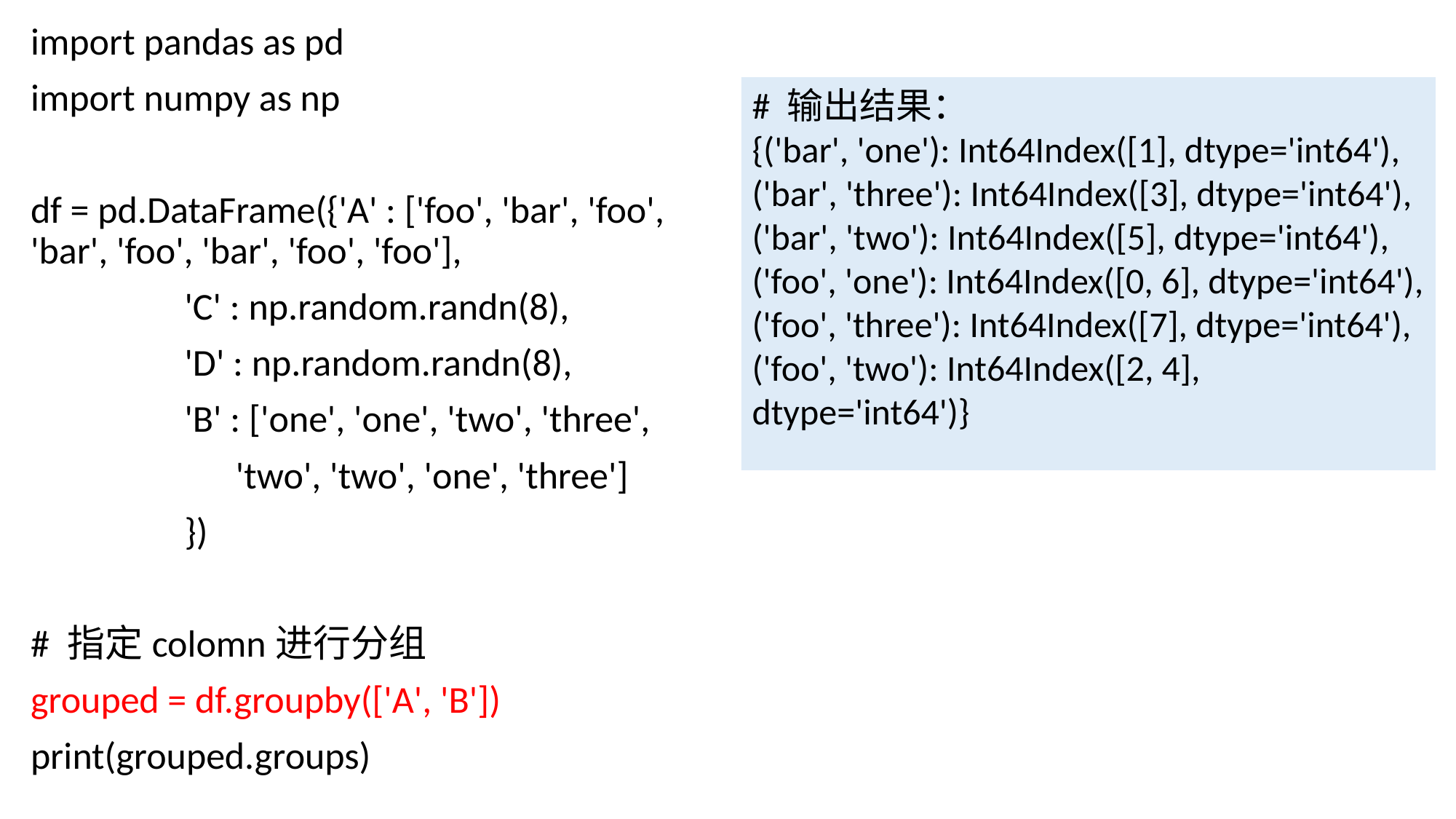

import pandas as pd
import numpy as np

df = pd.DataFrame({'A' : ['foo', 'bar', 'foo', 'bar', 'foo', 'bar', 'foo', 'foo'],
                  'C' : np.random.randn(8),
                  'D' : np.random.randn(8),
                  'B' : ['one', 'one', 'two', 'three',
                        'two', 'two', 'one', 'three']
                  })

# 指定colomn进行分组
grouped = df.groupby(['A', 'B'])
print(grouped.groups)
# 输出结果：
{('bar', 'one'): Int64Index([1], dtype='int64'), ('bar', 'three'): Int64Index([3], dtype='int64'), ('bar', 'two'): Int64Index([5], dtype='int64'), ('foo', 'one'): Int64Index([0, 6], dtype='int64'),
('foo', 'three'): Int64Index([7], dtype='int64'), ('foo', 'two'): Int64Index([2, 4], dtype='int64')}